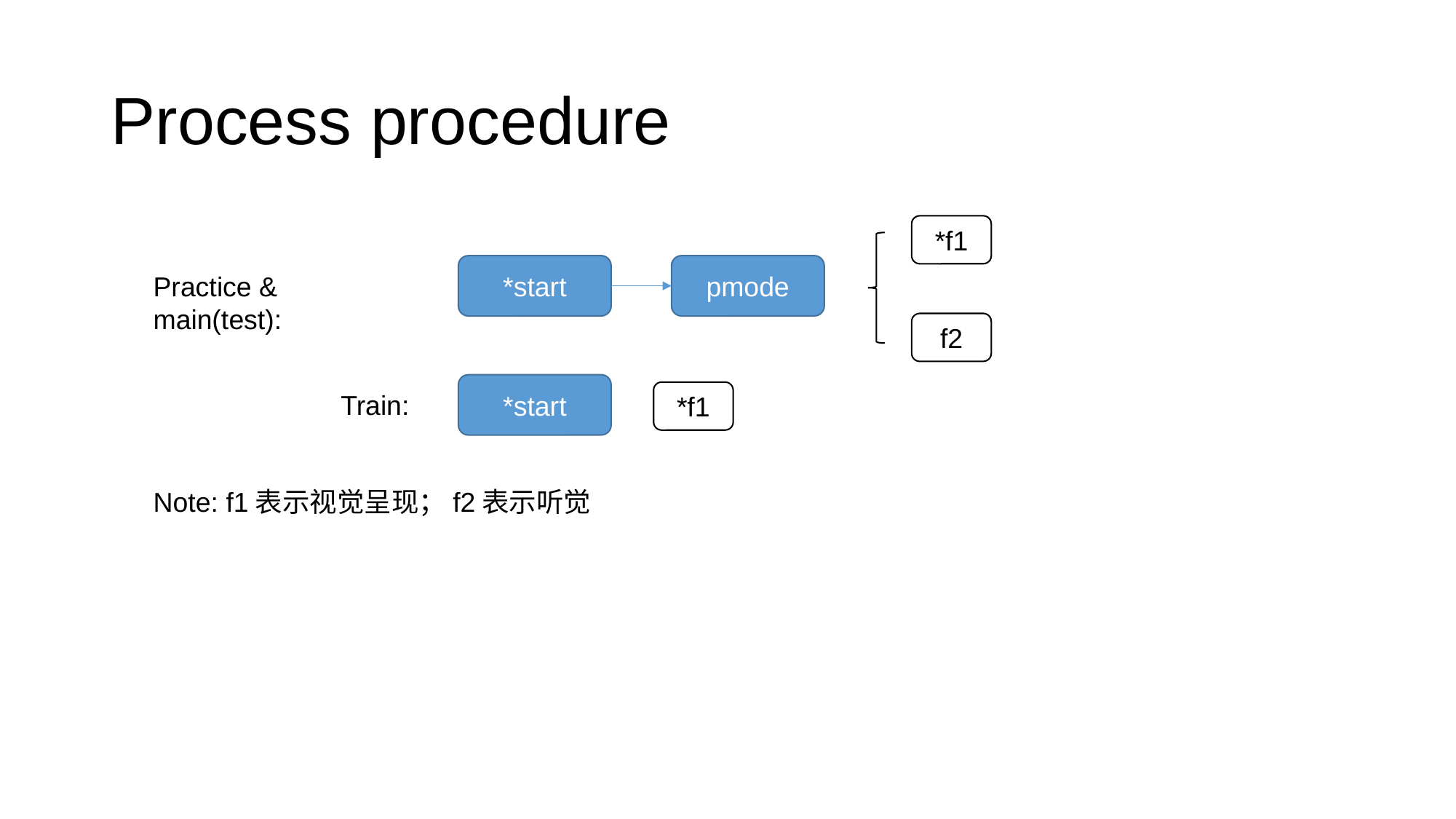

# Process procedure
*f1

pmode
*start
Practice & main(test):
f2
*start
*f1
Train:
Note: f1表示视觉呈现；f2表示听觉